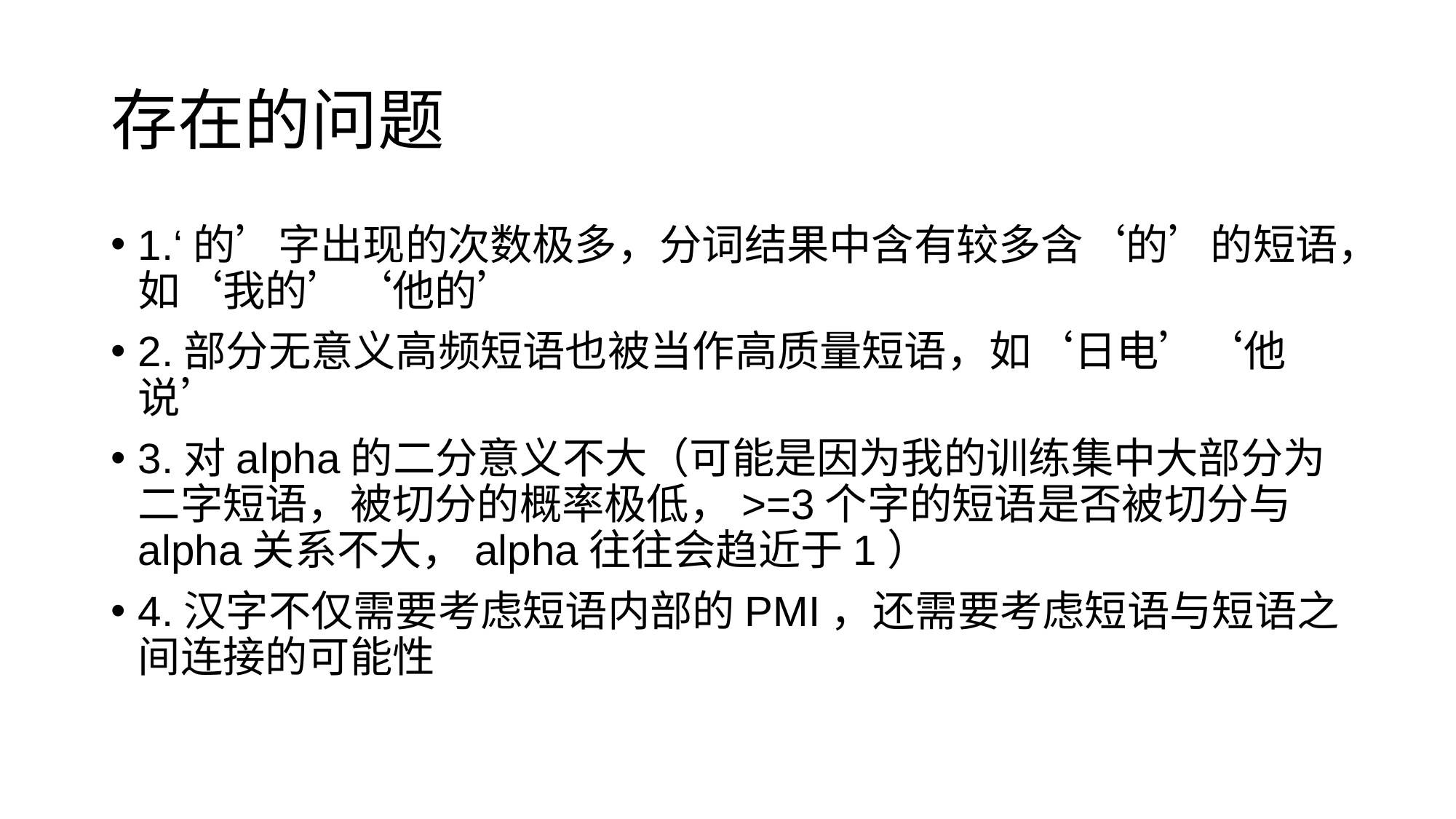

# 存在的问题
1.‘的’字出现的次数极多，分词结果中含有较多含‘的’的短语，如‘我的’‘他的’
2.部分无意义高频短语也被当作高质量短语，如‘日电’‘他说’
3.对alpha的二分意义不大（可能是因为我的训练集中大部分为二字短语，被切分的概率极低，>=3个字的短语是否被切分与alpha关系不大，alpha往往会趋近于1）
4.汉字不仅需要考虑短语内部的PMI，还需要考虑短语与短语之间连接的可能性